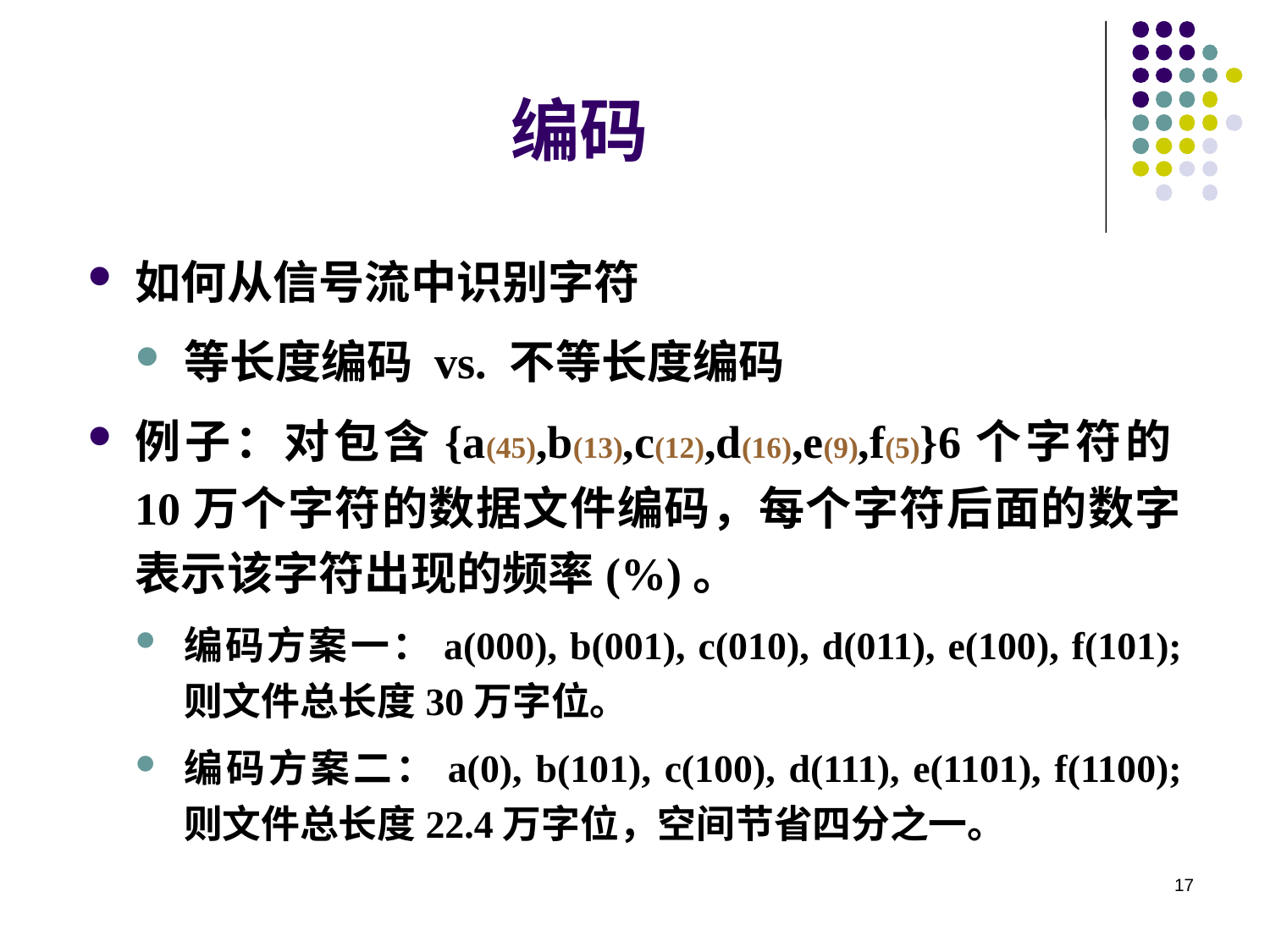

# 编码
如何从信号流中识别字符
等长度编码 vs. 不等长度编码
例子：对包含{a(45),b(13),c(12),d(16),e(9),f(5)}6个字符的10万个字符的数据文件编码，每个字符后面的数字表示该字符出现的频率(%)。
编码方案一：a(000), b(001), c(010), d(011), e(100), f(101); 则文件总长度30万字位。
编码方案二：a(0), b(101), c(100), d(111), e(1101), f(1100); 则文件总长度22.4万字位，空间节省四分之一。
17